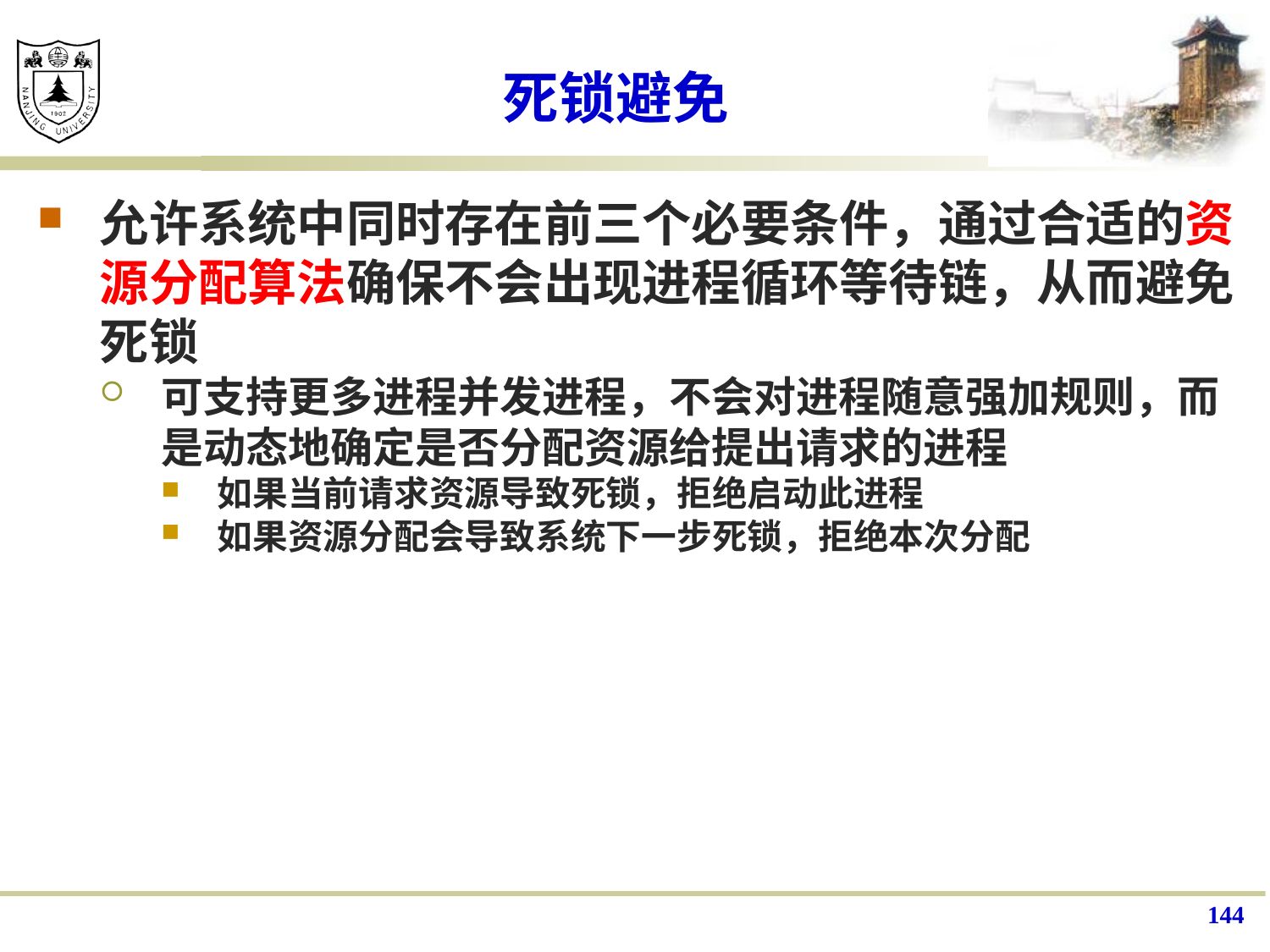

# 死锁避免
允许系统中同时存在前三个必要条件，通过合适的资源分配算法确保不会出现进程循环等待链，从而避免死锁
可支持更多进程并发进程，不会对进程随意强加规则，而是动态地确定是否分配资源给提出请求的进程
如果当前请求资源导致死锁，拒绝启动此进程
如果资源分配会导致系统下一步死锁，拒绝本次分配
144